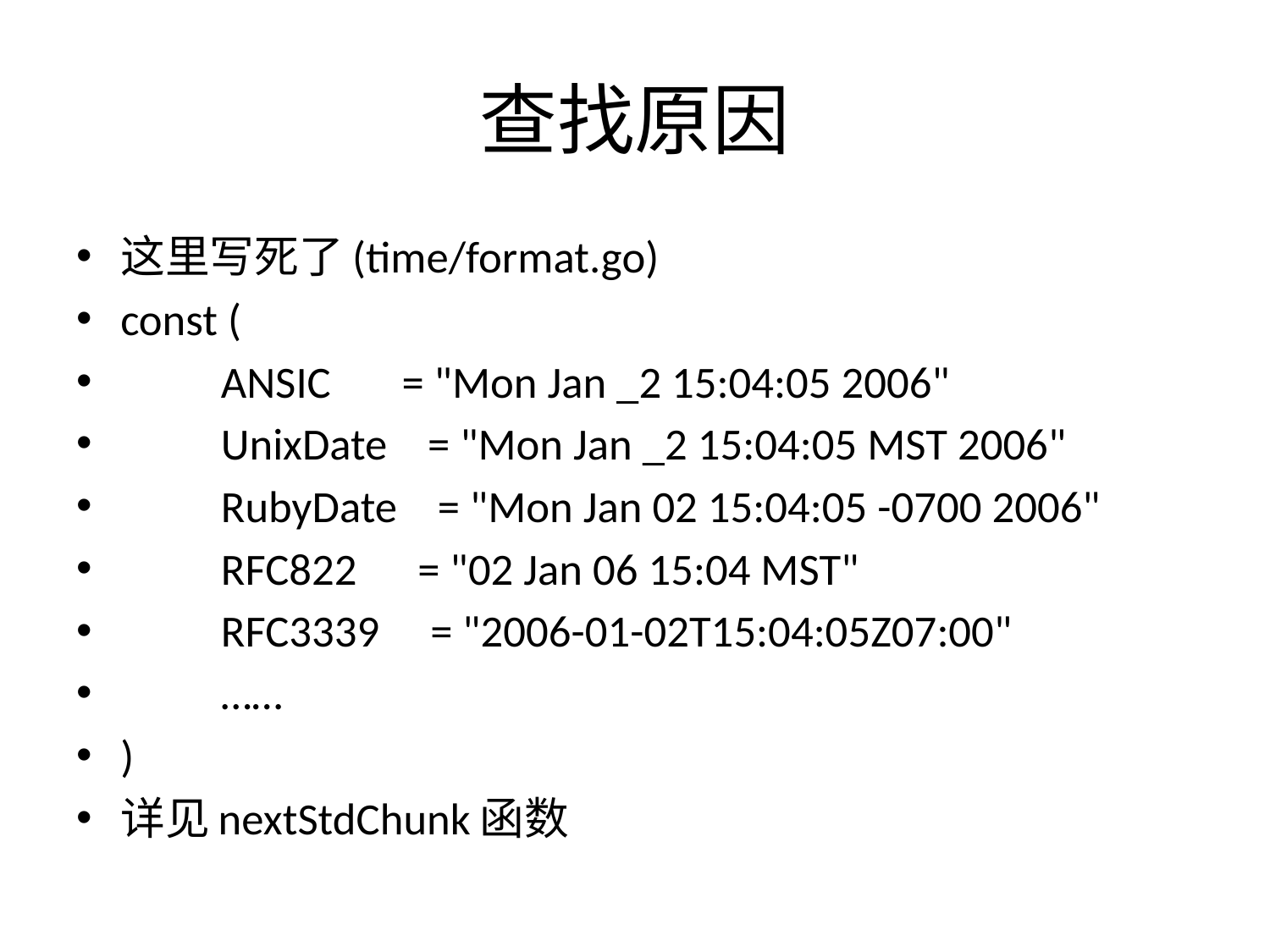

# 查找原因
这里写死了(time/format.go)
const (
	ANSIC       = "Mon Jan _2 15:04:05 2006"
	UnixDate    = "Mon Jan _2 15:04:05 MST 2006"
	RubyDate    = "Mon Jan 02 15:04:05 -0700 2006"
	RFC822      = "02 Jan 06 15:04 MST"
	RFC3339     = "2006-01-02T15:04:05Z07:00"
	……
)
详见nextStdChunk函数